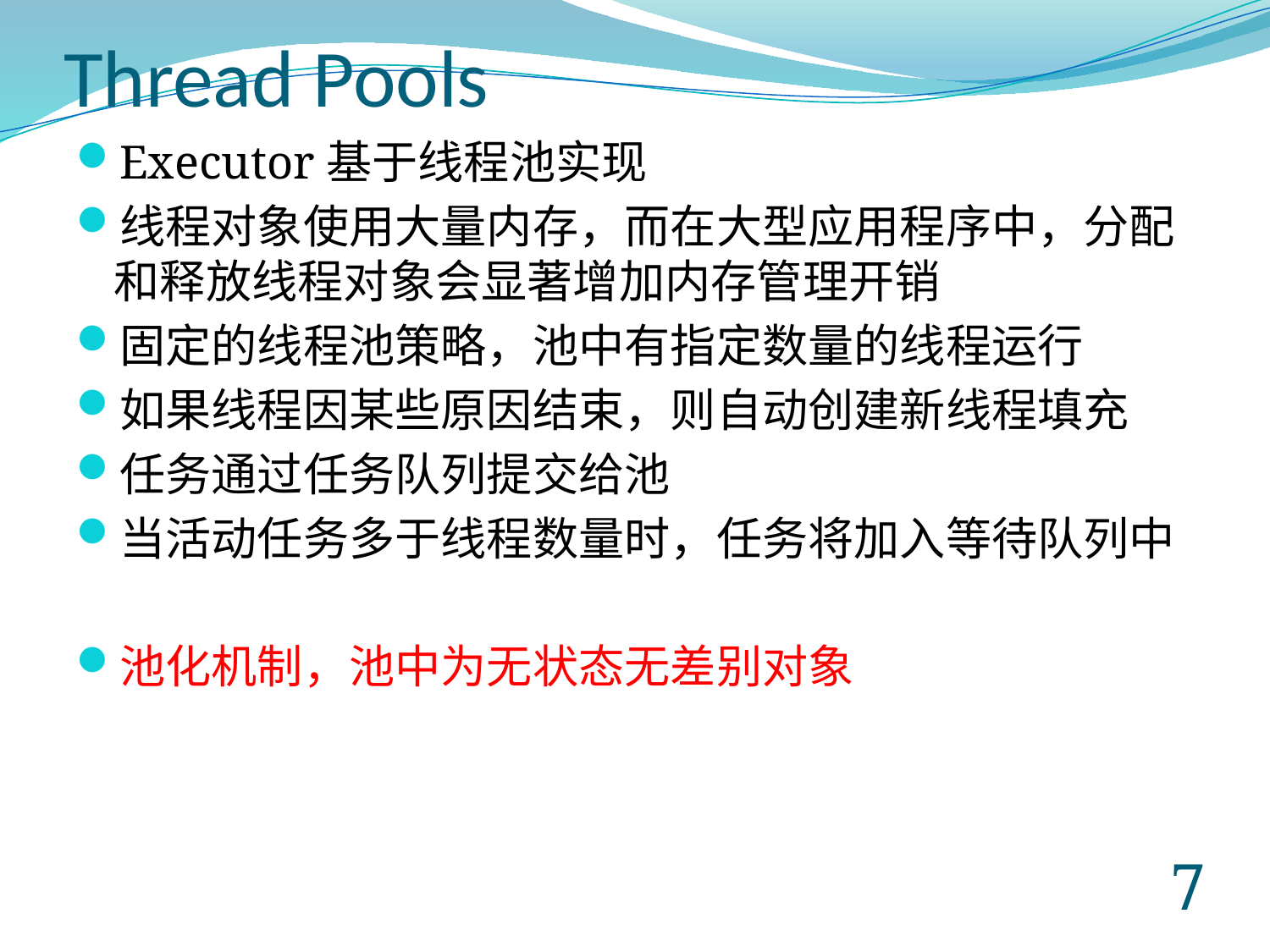

# Thread Pools
Executor基于线程池实现
线程对象使用大量内存，而在大型应用程序中，分配和释放线程对象会显著增加内存管理开销
固定的线程池策略，池中有指定数量的线程运行
如果线程因某些原因结束，则自动创建新线程填充
任务通过任务队列提交给池
当活动任务多于线程数量时，任务将加入等待队列中

池化机制，池中为无状态无差别对象
7